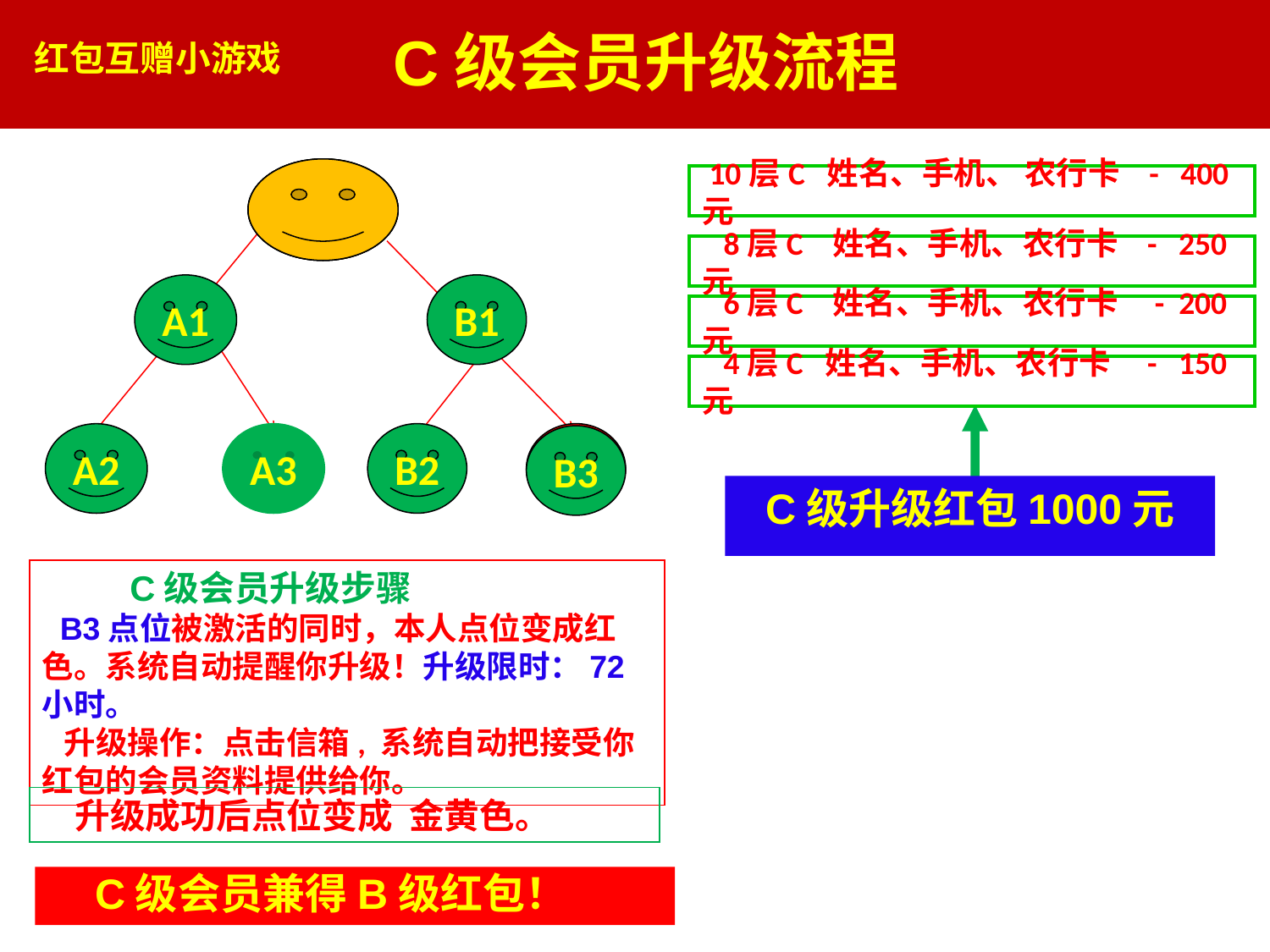

C级会员升级流程
红包互赠小游戏

   升级成功后点位变成  金黄色。

A1
A2
A3
B1
B2
B3

提醒升级
B3
 10层C  姓名、手机、 农行卡   -   400元
   8层C   姓名、手机、农行卡   -   250元
   6层C   姓名、手机、农行卡    -  200元
   4层C  姓名、手机、农行卡    -   150元

C级升级红包1000元
         C级会员升级步骤
  B3点位被激活的同时，本人点位变成红色。系统自动提醒你升级！升级限时：72小时。
  升级操作：点击信箱, 系统自动把接受你红包的会员资料提供给你。
    C级会员兼得B级红包！